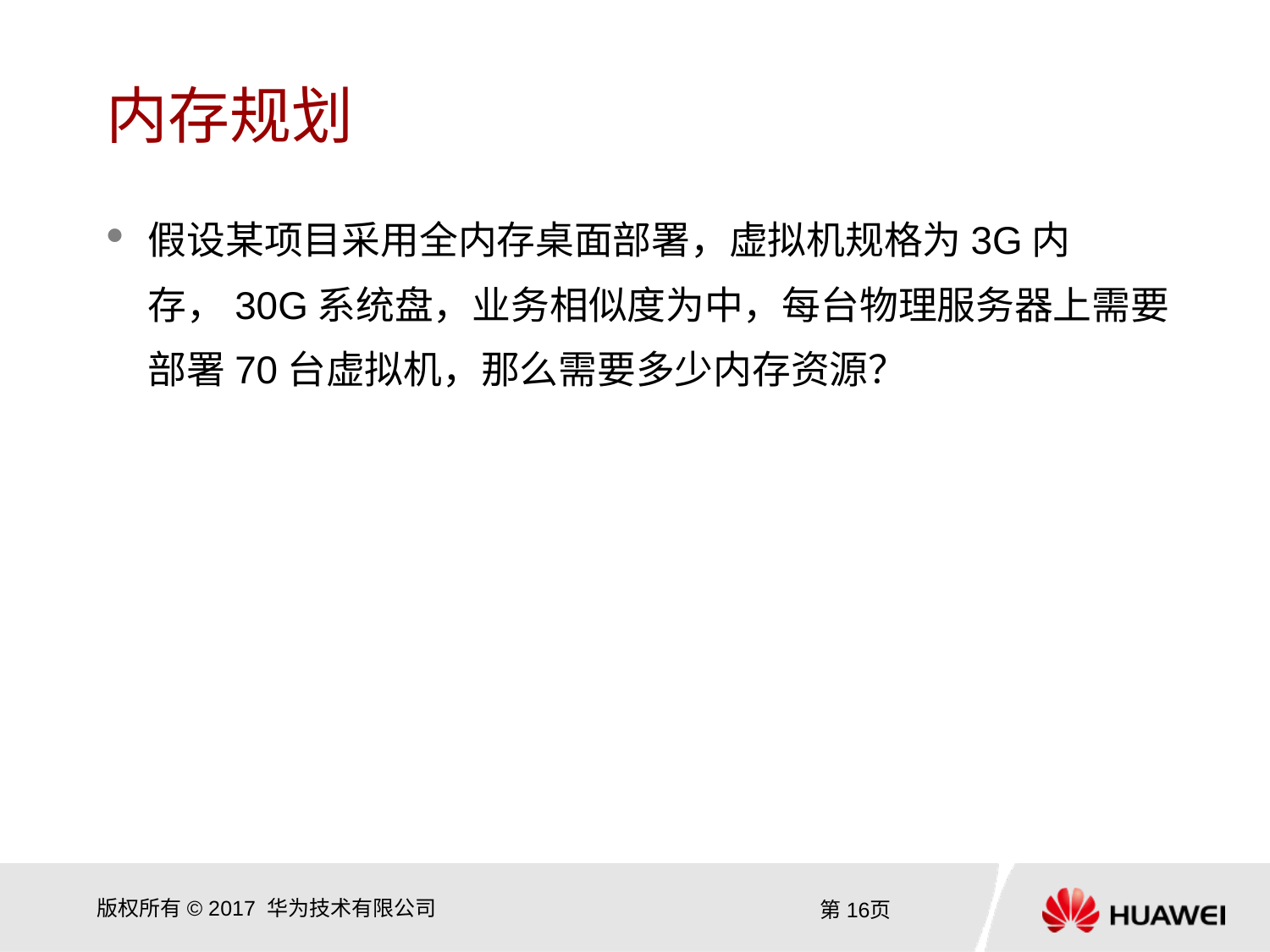

# 内存规划
假设某项目采用全内存桌面部署，虚拟机规格为3G内存，30G系统盘，业务相似度为中，每台物理服务器上需要部署70台虚拟机，那么需要多少内存资源？